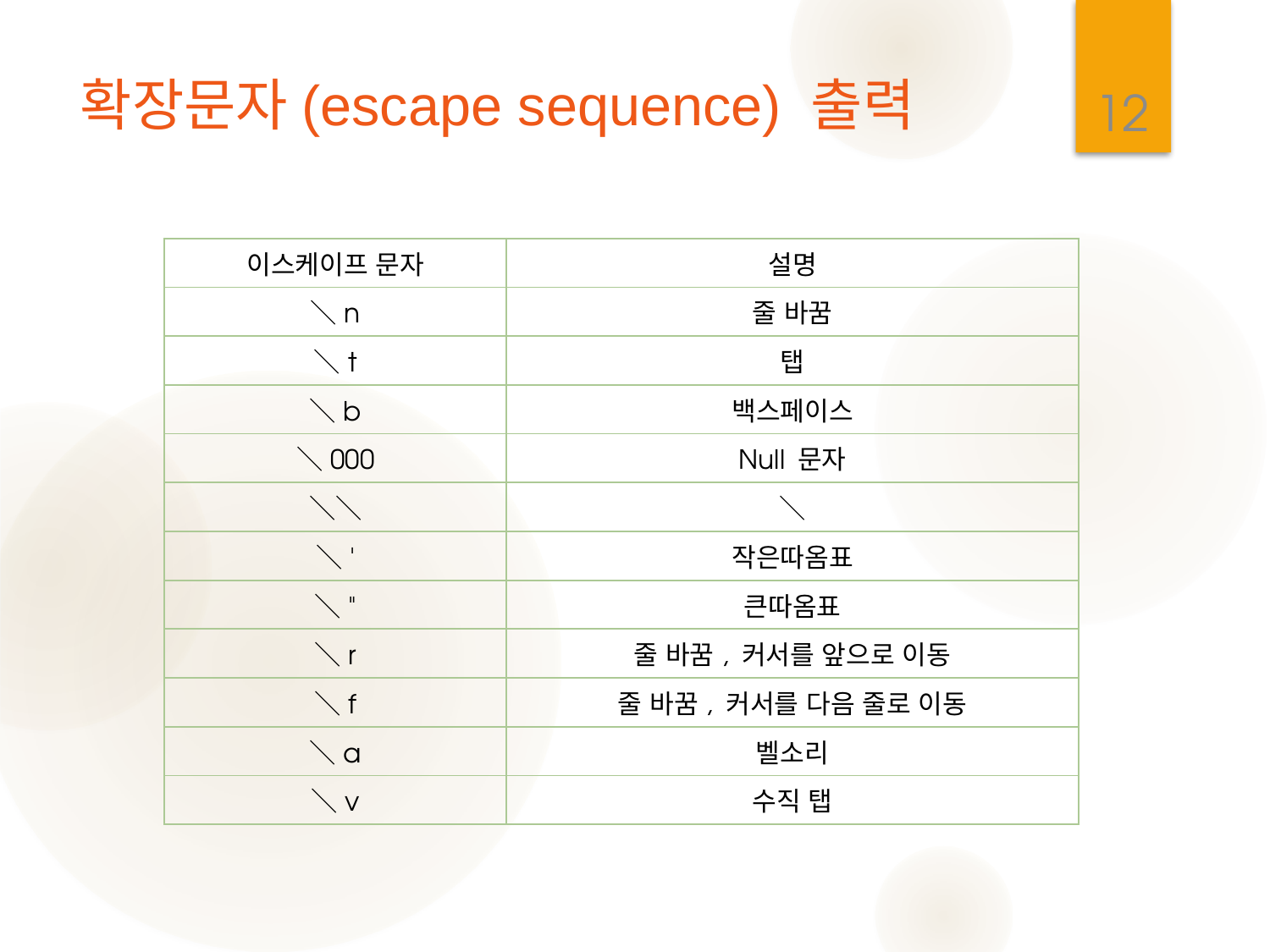

12
# 확장문자(escape sequence) 출력
| 이스케이프 문자 | 설명 |
| --- | --- |
| ＼n | 줄 바꿈 |
| ＼t | 탭 |
| ＼b | 백스페이스 |
| ＼000 | Null 문자 |
| ＼＼ | ＼ |
| ＼' | 작은따옴표 |
| ＼" | 큰따옴표 |
| ＼r | 줄 바꿈, 커서를 앞으로 이동 |
| ＼f | 줄 바꿈, 커서를 다음 줄로 이동 |
| ＼a | 벨소리 |
| ＼v | 수직 탭 |